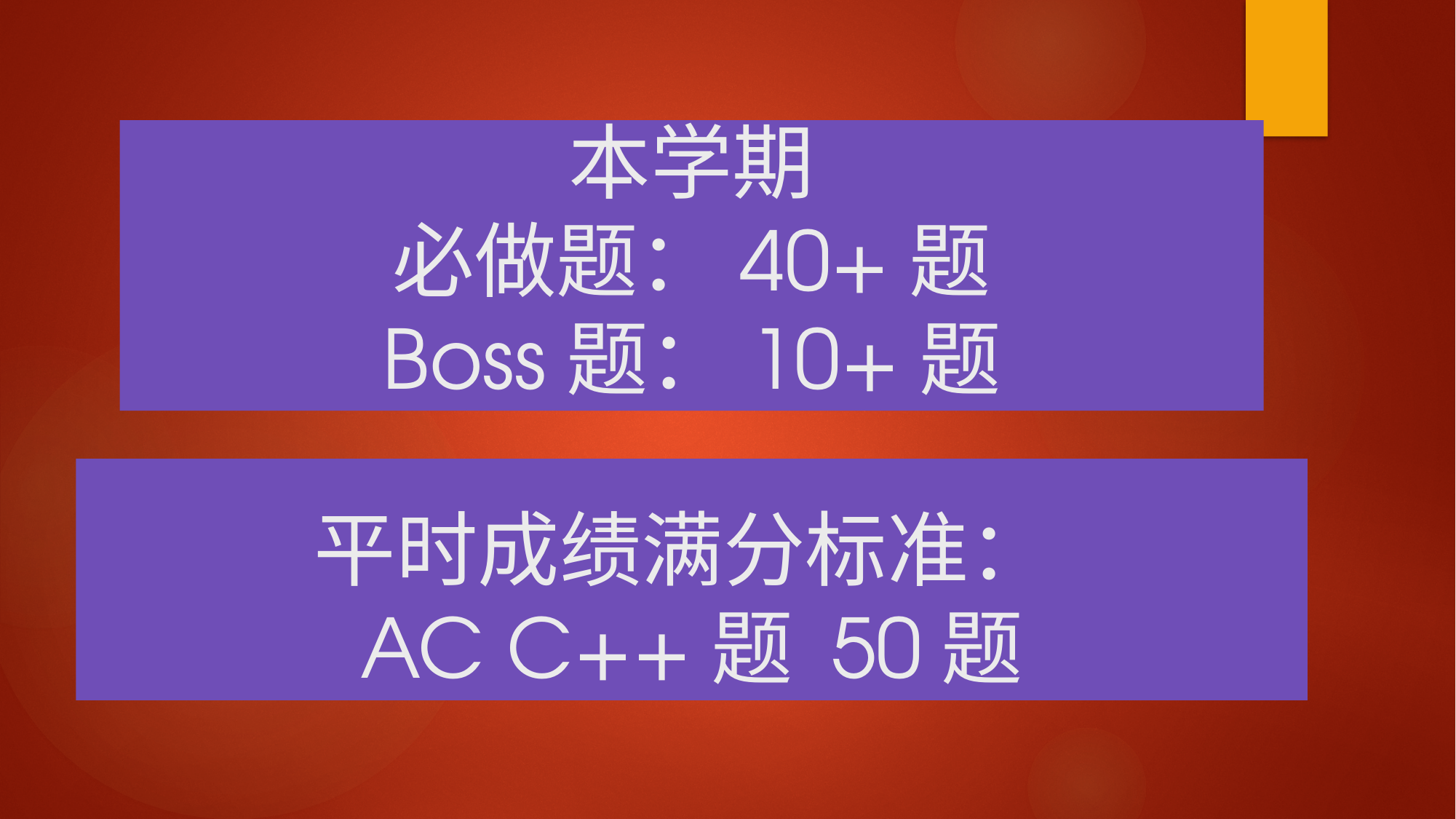

# 本学期 必做题：40+题 Boss题：10+题
平时成绩满分标准：
AC C++题 50题